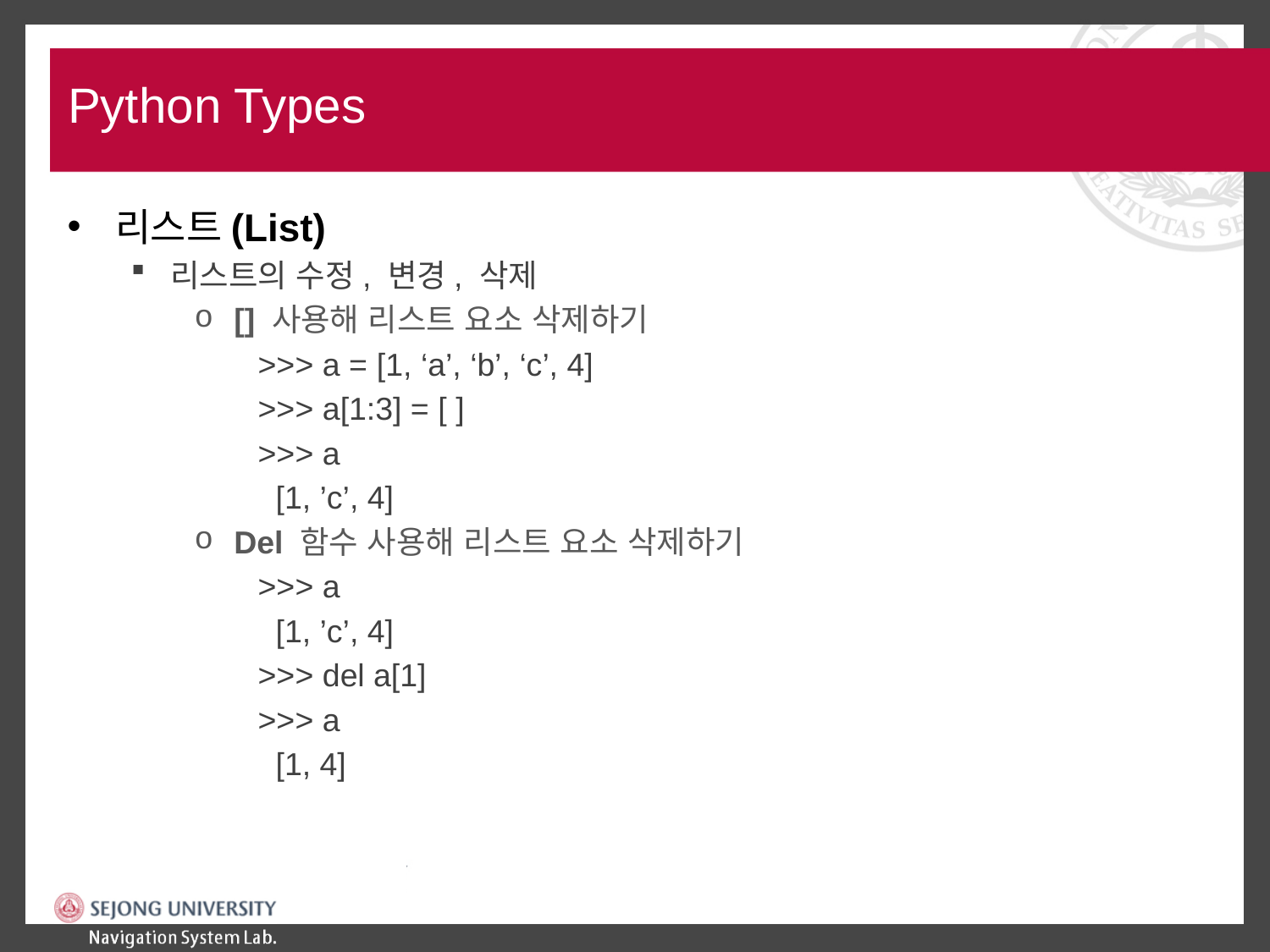

# Python Types
리스트(List)
리스트의 수정, 변경, 삭제
[] 사용해 리스트 요소 삭제하기
>>> a = [1, ‘a’, ‘b’, ‘c’, 4]
>>> a[1:3] = [ ]
>>> a
  [1, ’c’, 4]
Del 함수 사용해 리스트 요소 삭제하기
>>> a
  [1, ’c’, 4]
>>> del a[1]
>>> a
  [1, 4]